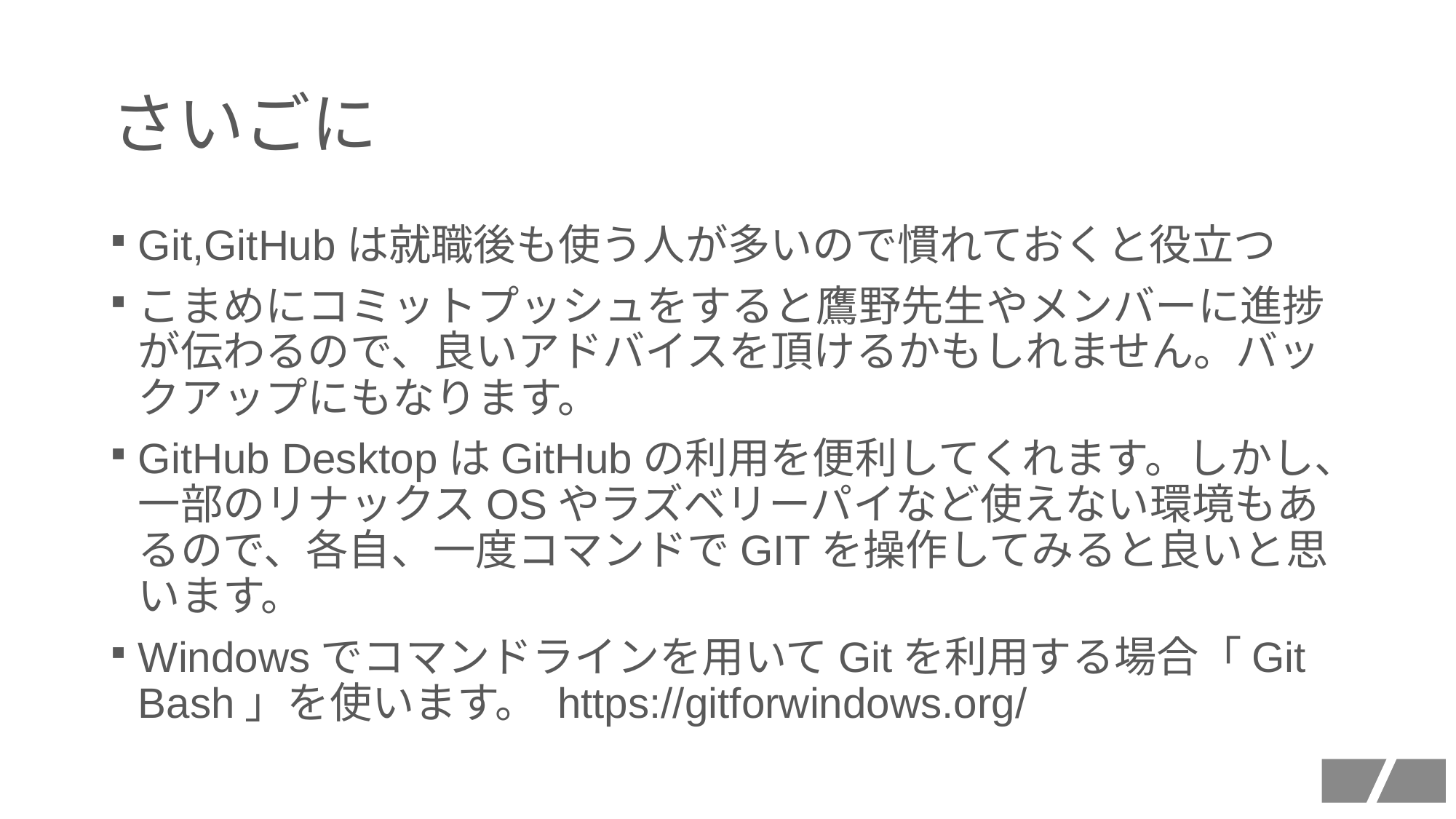

# さいごに
Git,GitHubは就職後も使う人が多いので慣れておくと役立つ
こまめにコミットプッシュをすると鷹野先生やメンバーに進捗が伝わるので、良いアドバイスを頂けるかもしれません。バックアップにもなります。
GitHub DesktopはGitHubの利用を便利してくれます。しかし、一部のリナックスOSやラズベリーパイなど使えない環境もあるので、各自、一度コマンドでGITを操作してみると良いと思います。
Windowsでコマンドラインを用いてGitを利用する場合「Git Bash」を使います。 https://gitforwindows.org/